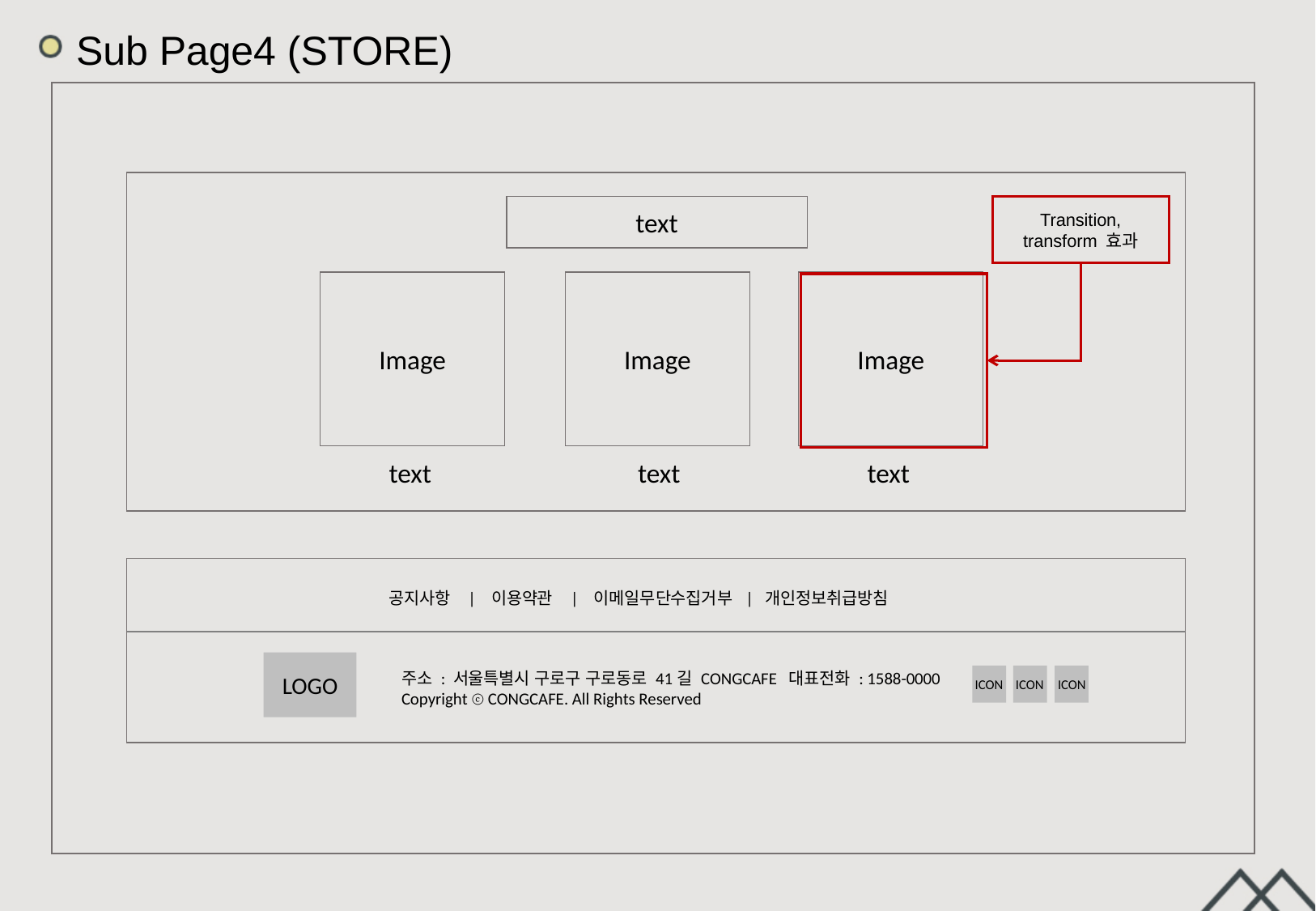

Sub Page4 (STORE)

text
Transition, transform 효과
Image
Image
Image

text
text
text

공지사항   |   이용약관   |   이메일무단수집거부  |  개인정보취급방침
LOGO
주소 : 서울특별시 구로구 구로동로 41길 CONGCAFE  대표전화 : 1588-0000
Copyright ⓒ CONGCAFE. All Rights Reserved

ICON
ICON
ICON